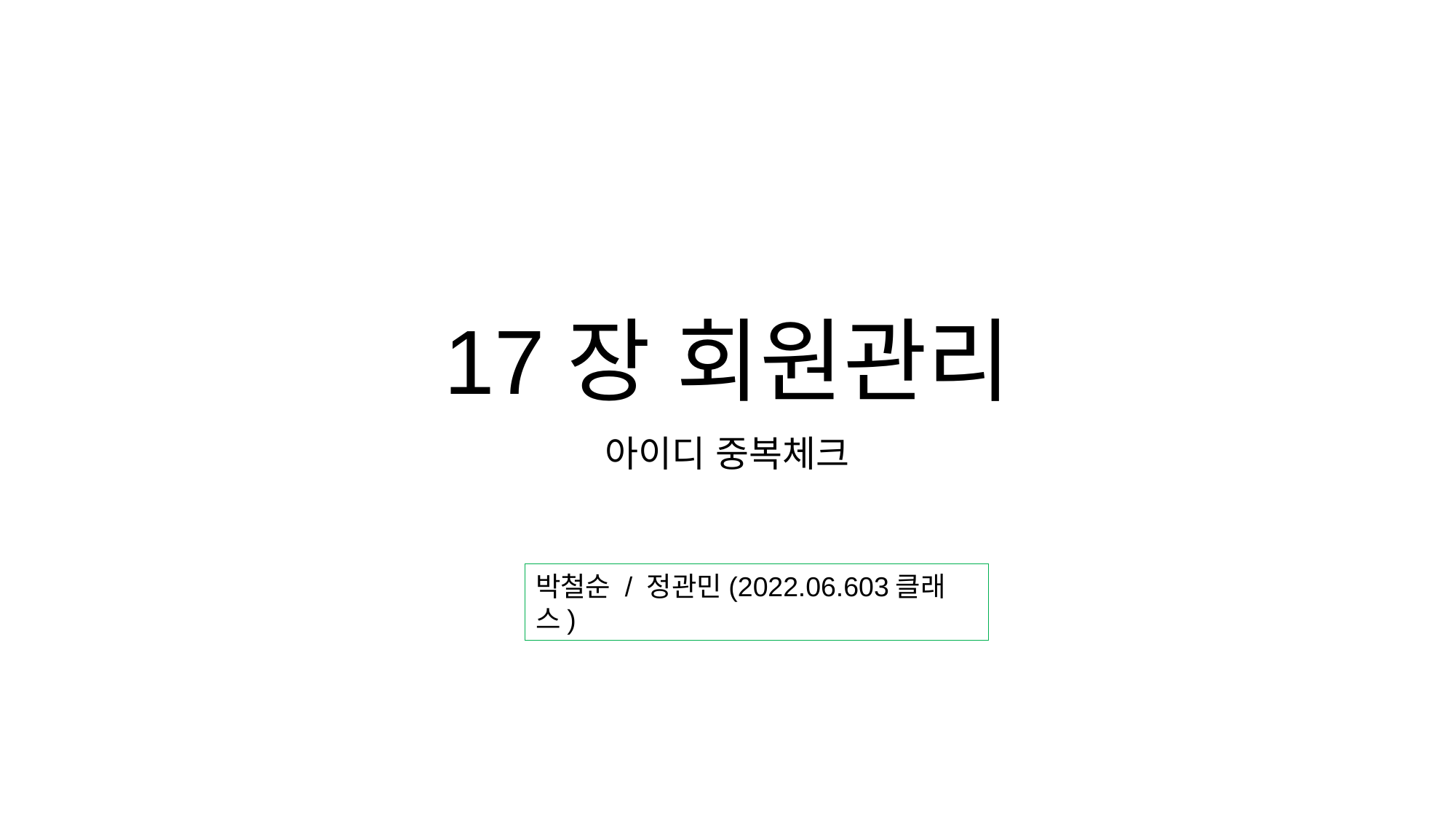

# 17장 회원관리
아이디 중복체크
박철순 / 정관민(2022.06.603클래스)